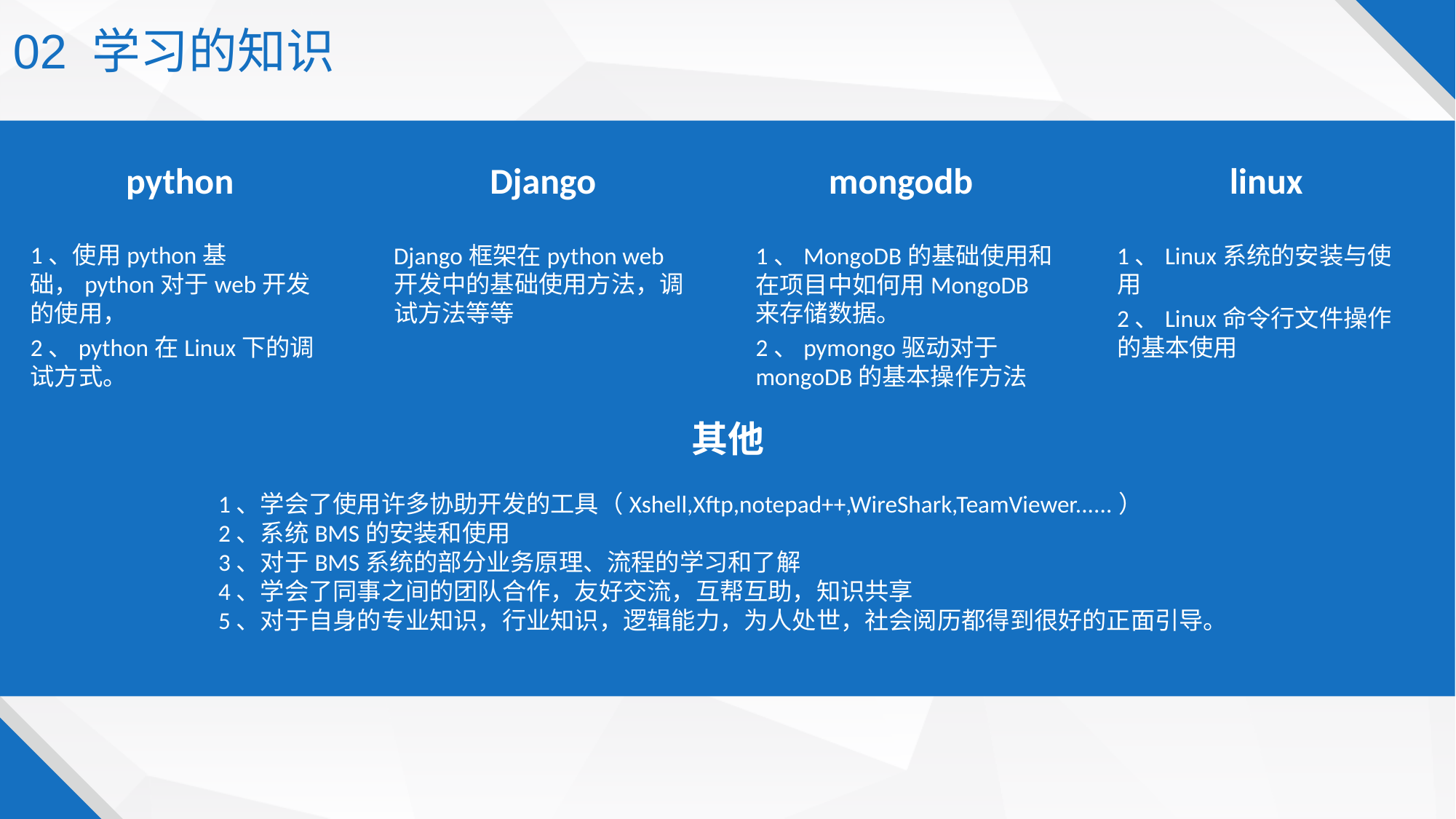

02 学习的知识

Django

Django框架在python web开发中的基础使用方法，调试方法等等
python

1、使用python基础，python对于web开发的使用，
2、python在Linux下的调试方式。
linux

1、Linux系统的安装与使用
2、Linux命令行文件操作的基本使用

mongodb

1、MongoDB的基础使用和在项目中如何用MongoDB来存储数据。
2、pymongo驱动对于mongoDB的基本操作方法
其他

1、学会了使用许多协助开发的工具（Xshell,Xftp,notepad++,WireShark,TeamViewer......）
2、系统BMS的安装和使用
3、对于BMS系统的部分业务原理、流程的学习和了解
4、学会了同事之间的团队合作，友好交流，互帮互助，知识共享
5、对于自身的专业知识，行业知识，逻辑能力，为人处世，社会阅历都得到很好的正面引导。